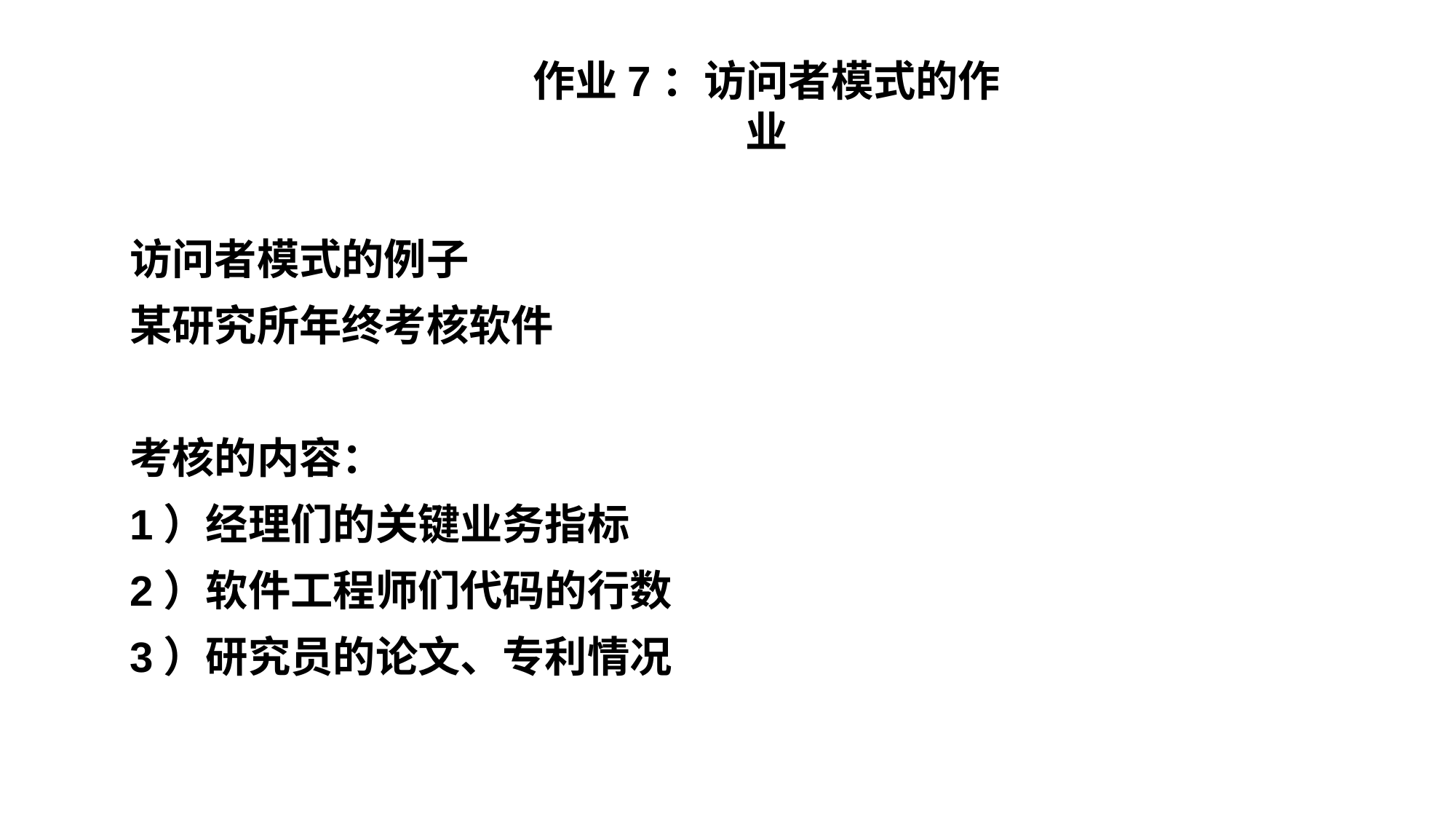

作业7：访问者模式的作业
访问者模式的例子
某研究所年终考核软件

考核的内容：
1）经理们的关键业务指标
2）软件工程师们代码的行数
3）研究员的论文、专利情况